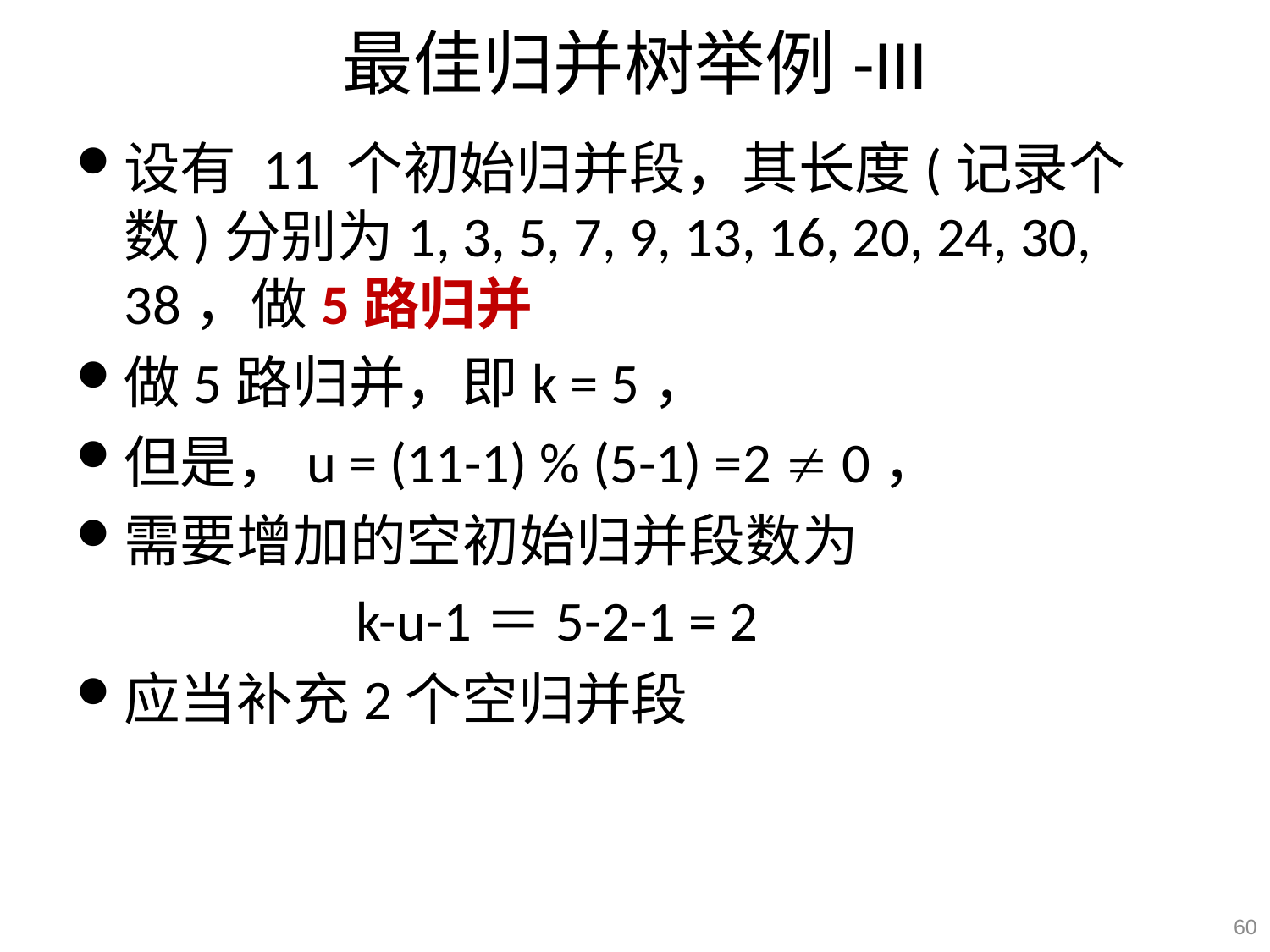

# 最佳归并树举例-III
设有 11 个初始归并段，其长度(记录个数)分别为1, 3, 5, 7, 9, 13, 16, 20, 24, 30, 38，做5路归并
做5路归并，即k = 5，
但是，u = (11-1) % (5-1) =2 ≠ 0，
需要增加的空初始归并段数为
		  k-u-1＝5-2-1 = 2
应当补充2个空归并段

60